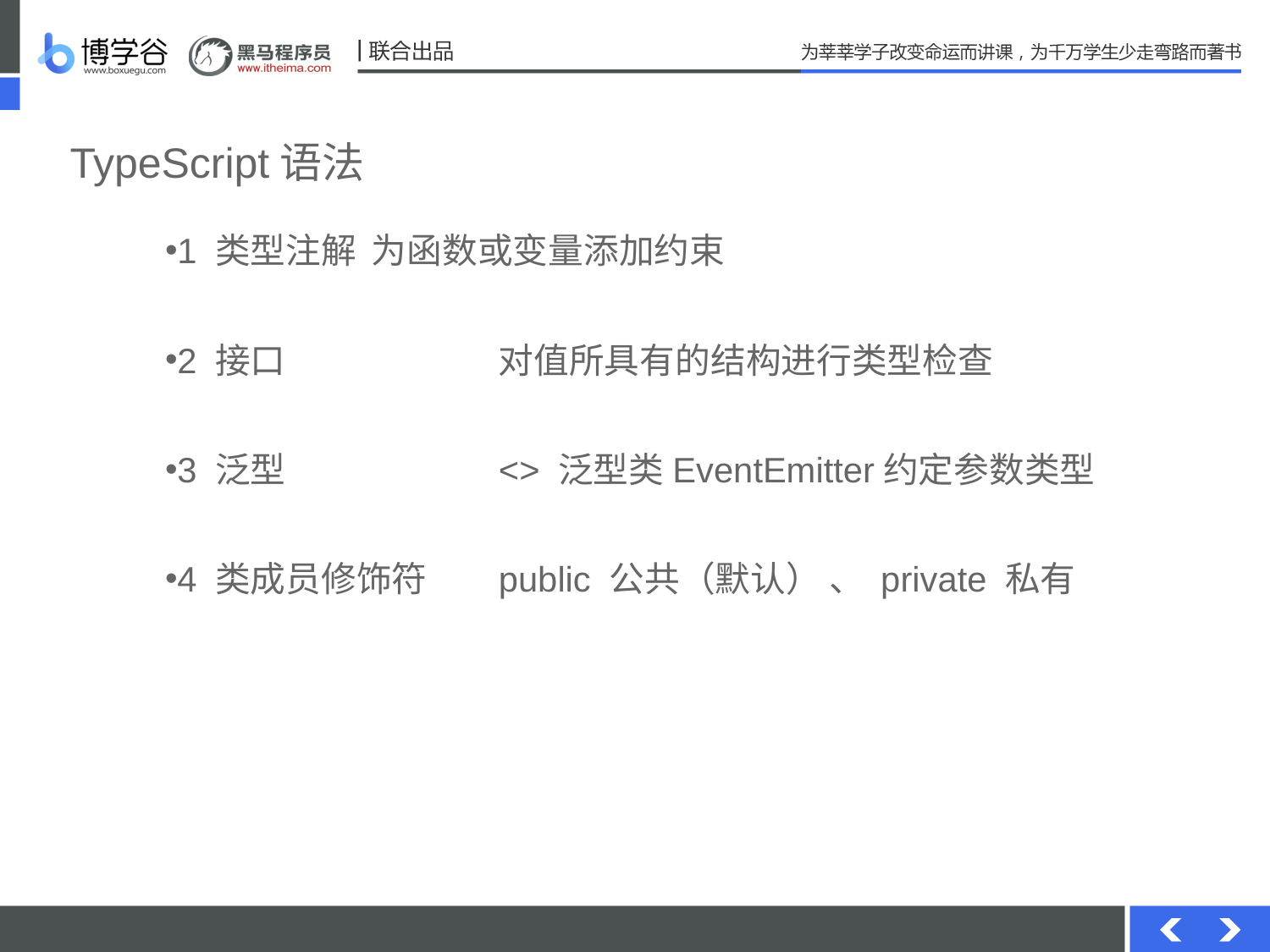

# TypeScript语法
1 类型注解	为函数或变量添加约束

2 接口		对值所具有的结构进行类型检查

3 泛型		<> 泛型类EventEmitter约定参数类型

4 类成员修饰符	public 公共（默认） 、 private 私有